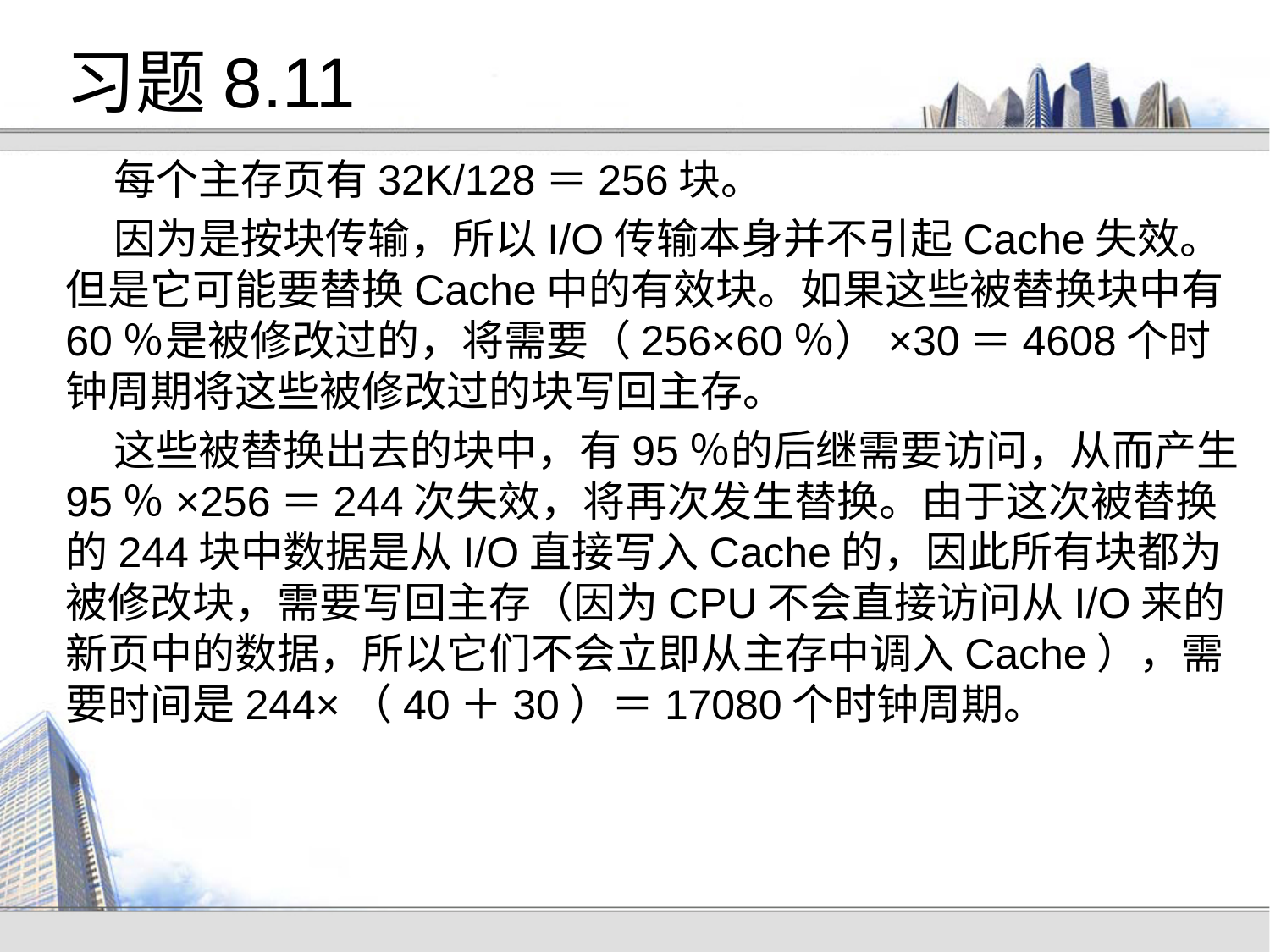

# 习题8.11
    每个主存页有32K/128＝256块。
    因为是按块传输，所以I/O传输本身并不引起Cache失效。但是它可能要替换Cache中的有效块。如果这些被替换块中有60％是被修改过的，将需要（256×60％）×30＝4608个时钟周期将这些被修改过的块写回主存。
    这些被替换出去的块中，有95％的后继需要访问，从而产生95％×256＝244次失效，将再次发生替换。由于这次被替换的244块中数据是从I/O直接写入Cache的，因此所有块都为被修改块，需要写回主存（因为CPU不会直接访问从I/O来的新页中的数据，所以它们不会立即从主存中调入Cache），需要时间是244×（40＋30）＝17080个时钟周期。